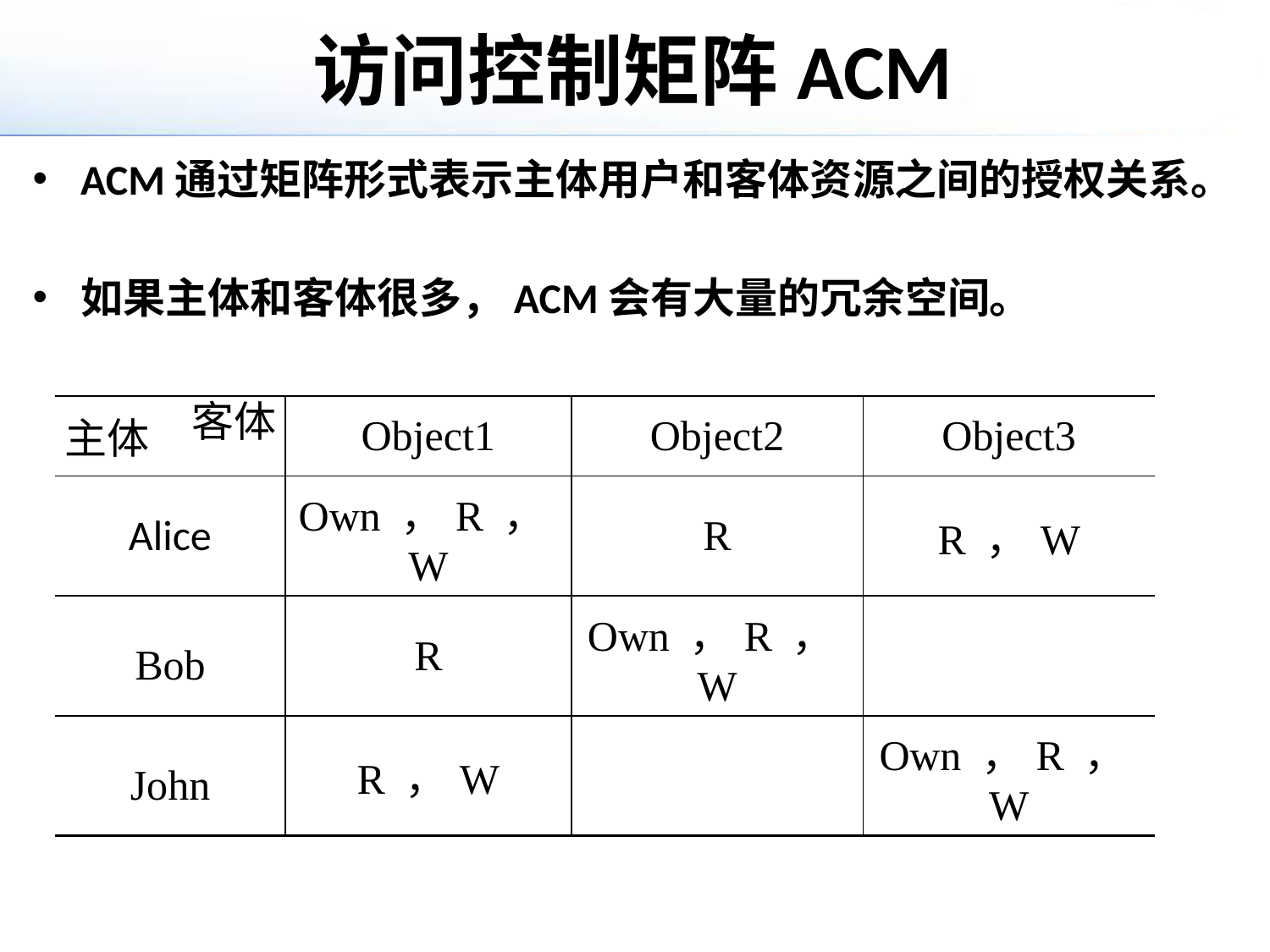

# 访问控制矩阵ACM
ACM通过矩阵形式表示主体用户和客体资源之间的授权关系。

如果主体和客体很多，ACM会有大量的冗余空间。
| 客体 主体 | Object1 | Object2 | Object3 |
| --- | --- | --- | --- |
| Alice | Own ，R ，W | R | R ，W |
| Bob | R | Own ，R ，W |  |
| John | R ，W |  | Own ，R ，W |